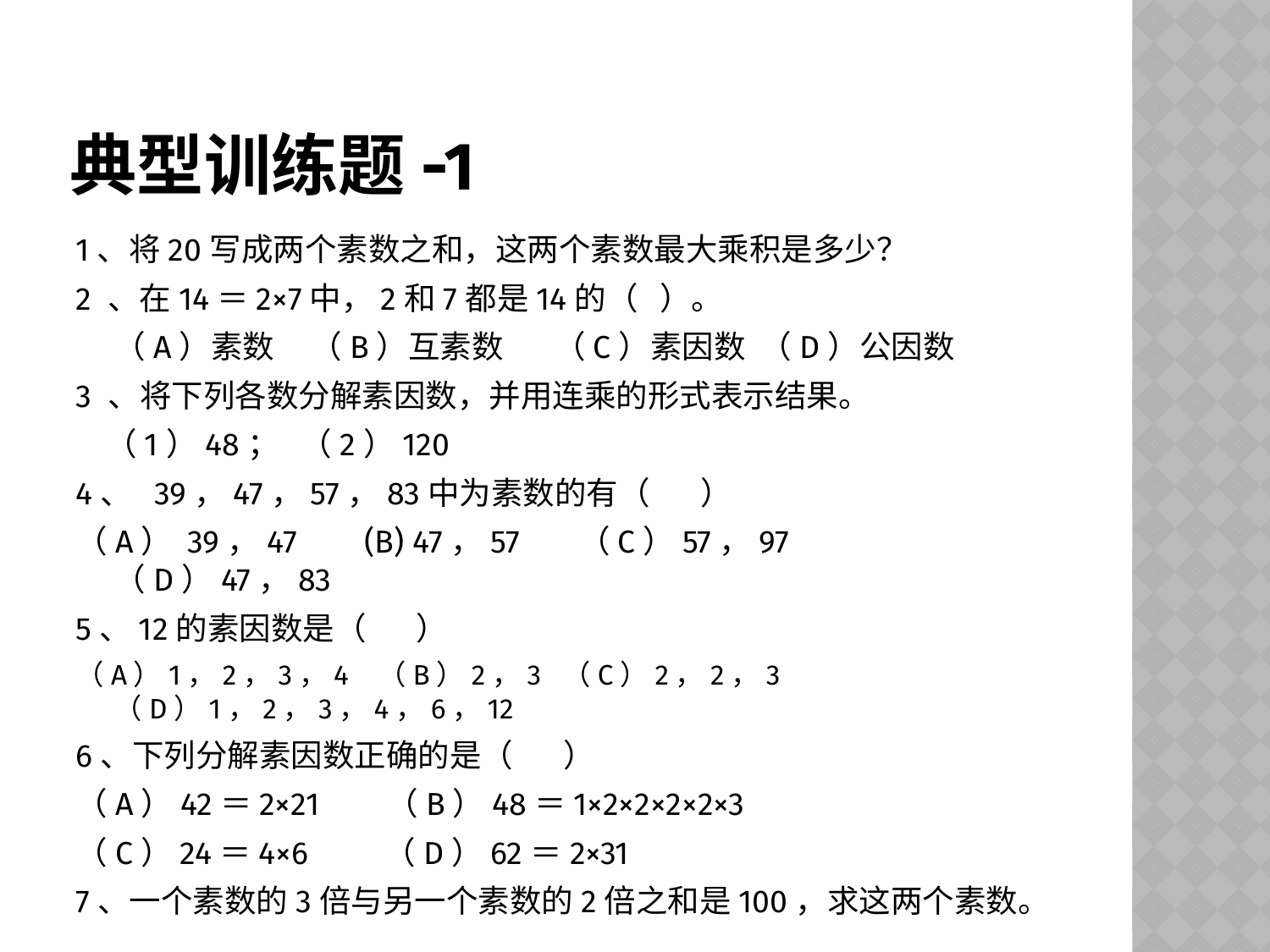

# 典型训练题-1
1、将20写成两个素数之和，这两个素数最大乘积是多少？
2 、在14＝2×7中，2和7都是14的（   ）。
	（A）素数     （B）互素数       （C）素因数  （D）公因数
3 、将下列各数分解素因数，并用连乘的形式表示结果。
   （1）48；   （2）120
4、  39，47，57，83中为素数的有（       ）
（A） 39，47        (B) 47，57      （C）57，97      （D）47，83
5、12的素因数是（       ）
（A）1，2，3，4   （B）2，3  （C）2，2，3   （D）1，2，3，4，6，12
6、下列分解素因数正确的是（       ）
（A）42＝2×21       （B）48＝1×2×2×2×2×3
（C）24＝4×6        （D）62＝2×31
7、一个素数的3倍与另一个素数的2倍之和是100，求这两个素数。